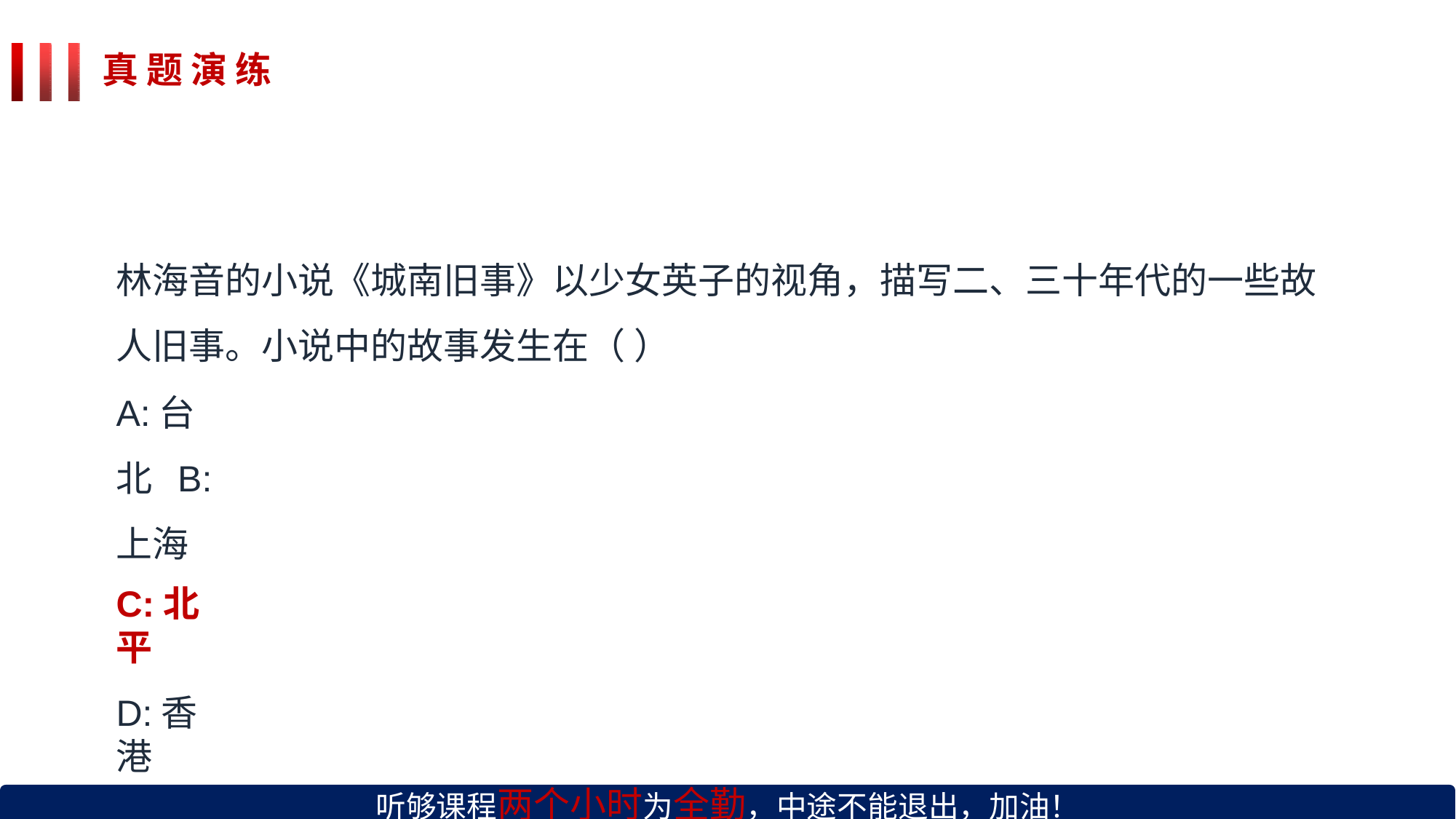

# 真 题 演 练
林海音的小说《城南旧事》以少女英子的视角，描写二、三十年代的一些故 人旧事。小说中的故事发生在（ ）
A:台北  B:上海
C:北平
D:香港
70

听够课程两个小时为全勤，中途不能退出，加油！